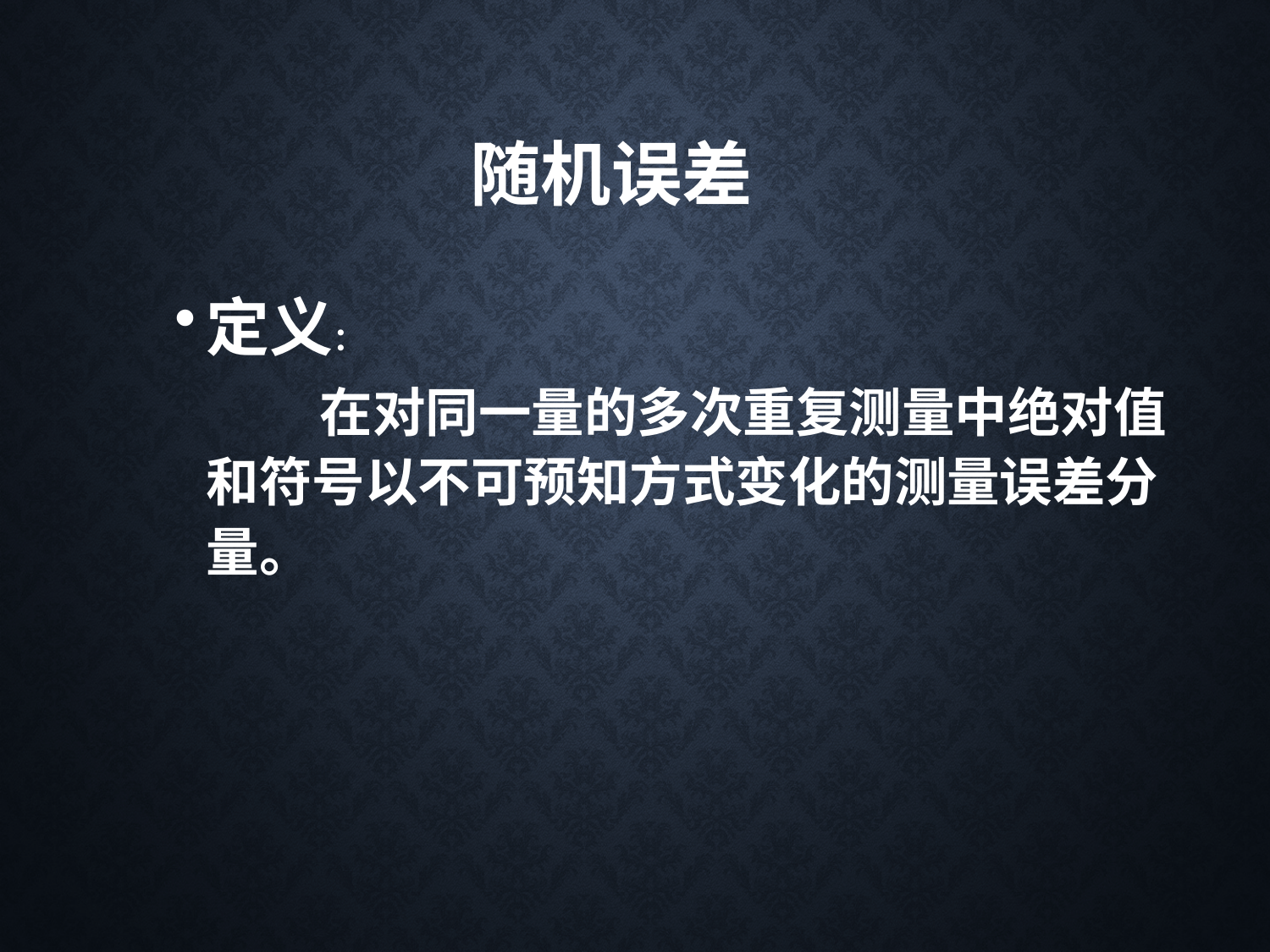

# 随机误差
定义：
           在对同一量的多次重复测量中绝对值和符号以不可预知方式变化的测量误差分量。